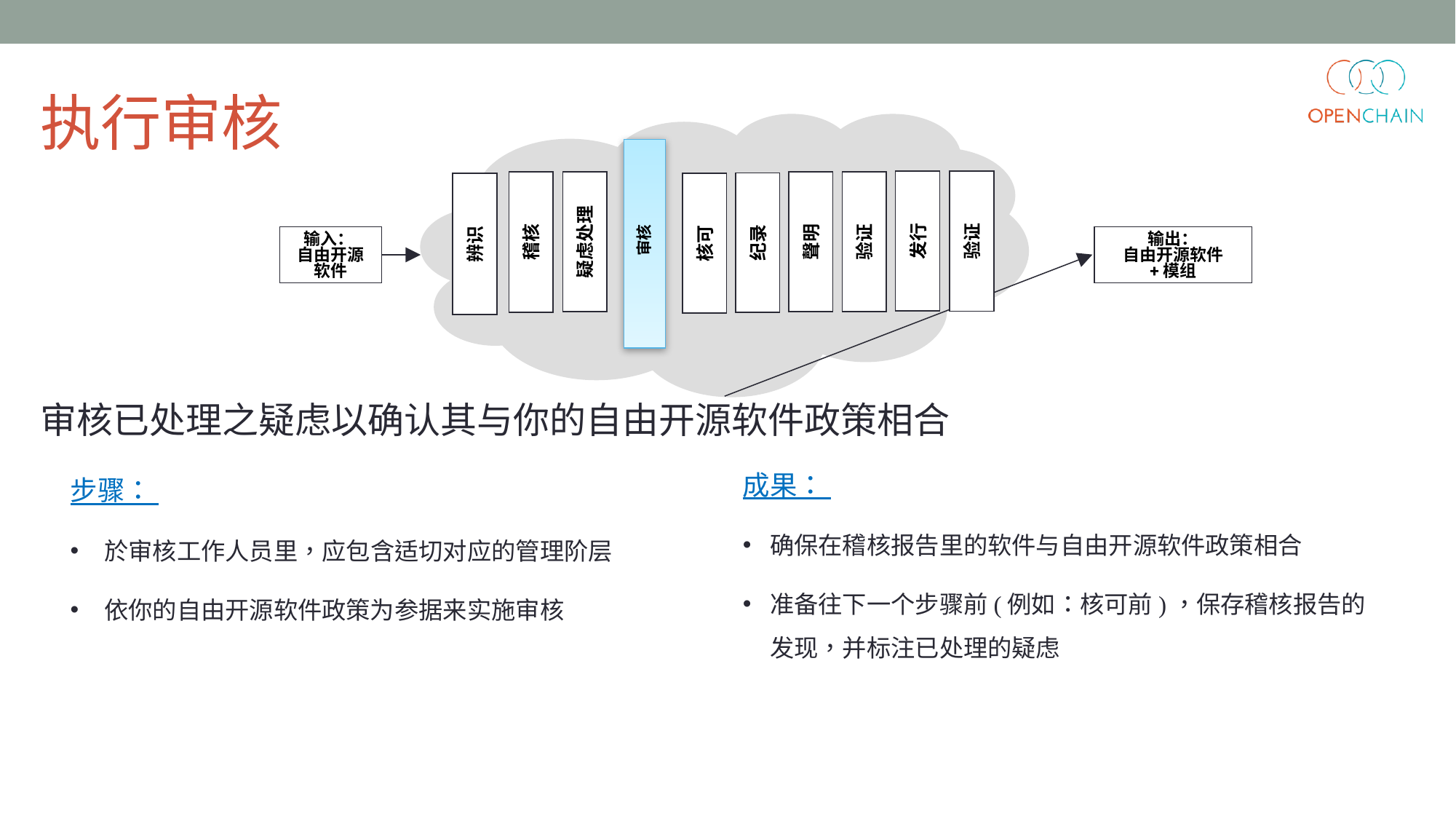

执行审核

发行
验证
疑虑处理
聲明
验证
审核
稽核
纪录
核可
辨识
输出：
自由开源软件
+模组

输入：
自由开源软件
审核已处理之疑虑以确认其与你的自由开源软件政策相合
成果：
确保在稽核报告里的软件与自由开源软件政策相合
准备往下一个步骤前(例如：核可前)，保存稽核报告的发现，并标注已处理的疑虑

步骤：
於审核工作人员里，应包含适切对应的管理阶层
依你的自由开源软件政策为参据来实施审核